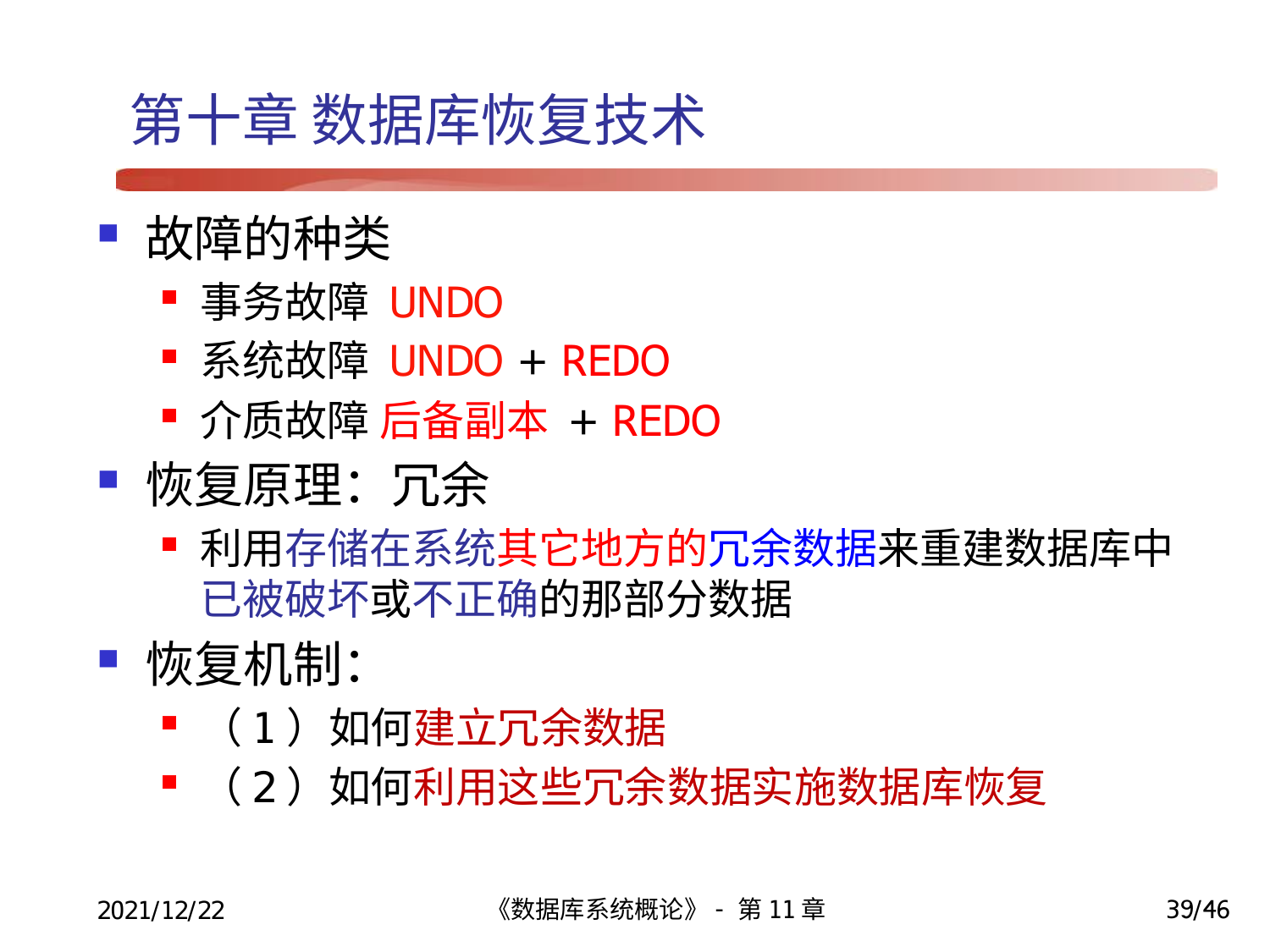

# 第十章 数据库恢复技术
故障的种类
事务故障 UNDO
系统故障 UNDO + REDO
介质故障 后备副本 + REDO
恢复原理：冗余
利用存储在系统其它地方的冗余数据来重建数据库中已被破坏或不正确的那部分数据
恢复机制：
（1）如何建立冗余数据
（2）如何利用这些冗余数据实施数据库恢复
《数据库系统概论》- 第11章
39/46
2021/12/22